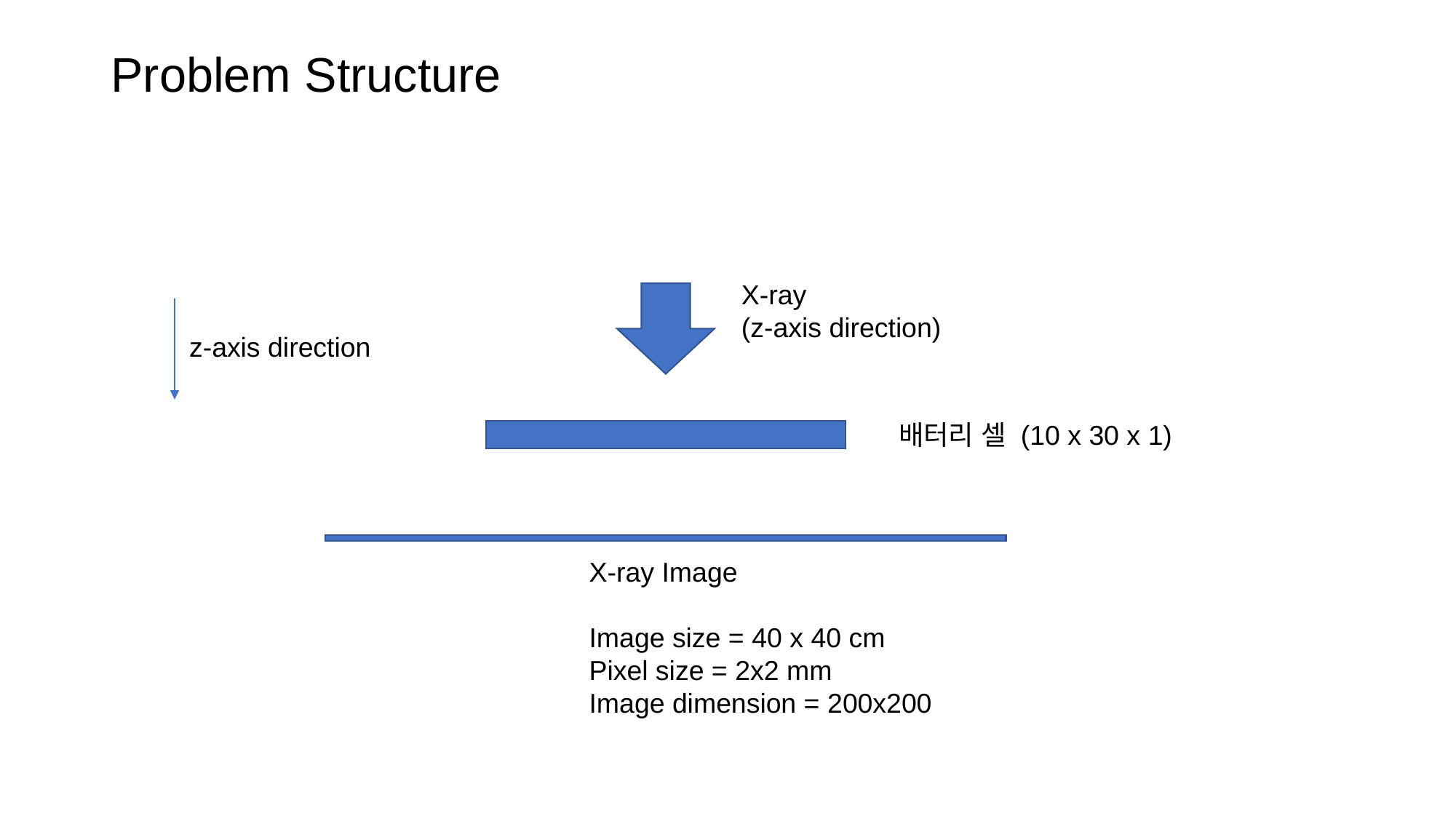

# Problem Structure

X-ray
(z-axis direction)

z-axis direction
배터리 셀 (10 x 30 x 1)

X-ray Image

Image size = 40 x 40 cm
Pixel size = 2x2 mm
Image dimension = 200x200